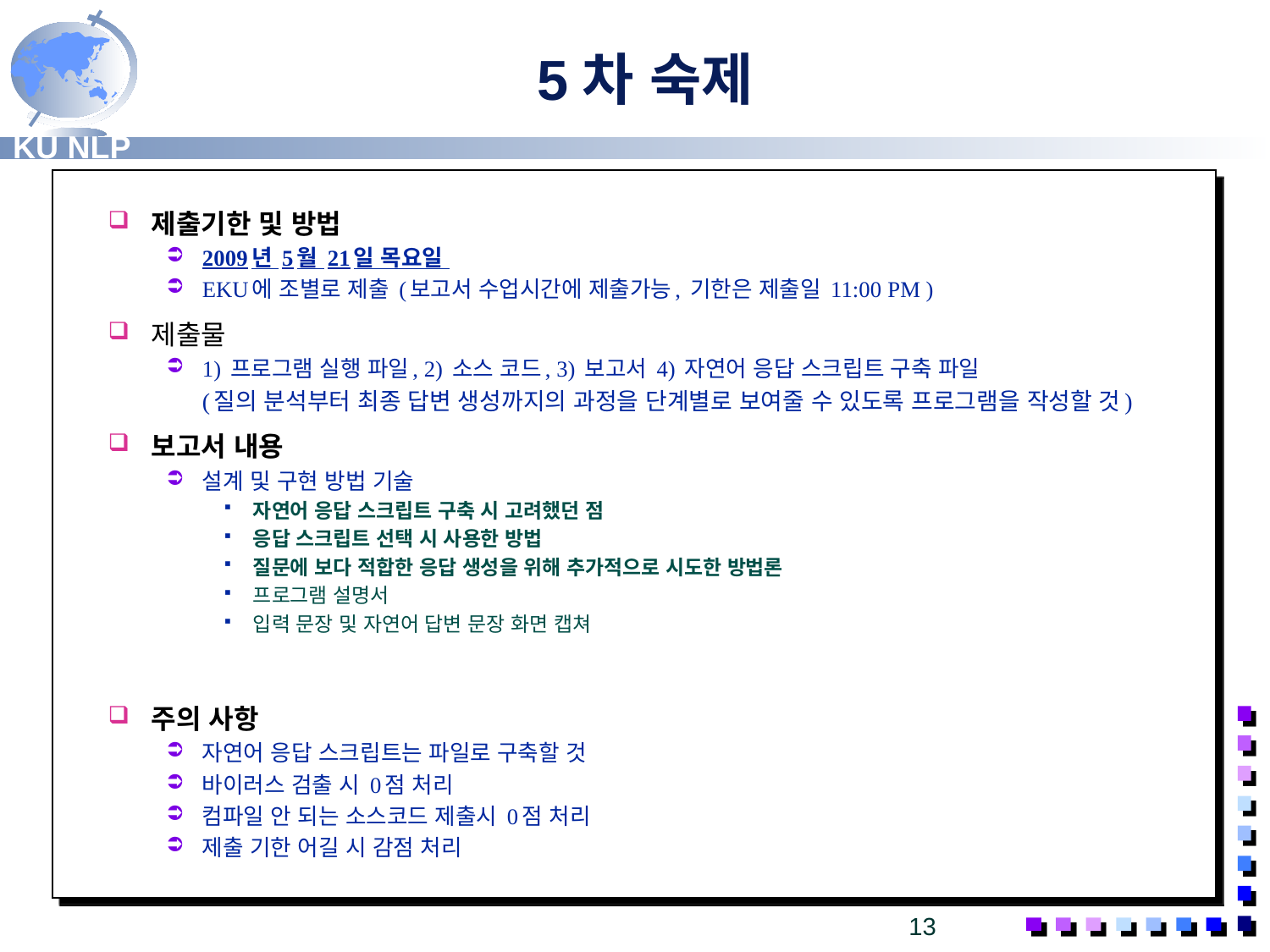

# 5차 숙제
제출기한 및 방법
2009년 5월 21일 목요일
EKU에 조별로 제출 (보고서 수업시간에 제출가능, 기한은 제출일 11:00 PM )
제출물
1) 프로그램 실행 파일, 2) 소스 코드, 3) 보고서 4) 자연어 응답 스크립트 구축 파일
	(질의 분석부터 최종 답변 생성까지의 과정을 단계별로 보여줄 수 있도록 프로그램을 작성할 것)
보고서 내용
설계 및 구현 방법 기술
자연어 응답 스크립트 구축 시 고려했던 점
응답 스크립트 선택 시 사용한 방법
질문에 보다 적합한 응답 생성을 위해 추가적으로 시도한 방법론
프로그램 설명서
입력 문장 및 자연어 답변 문장 화면 캡쳐

주의 사항
자연어 응답 스크립트는 파일로 구축할 것
바이러스 검출 시 0점 처리
컴파일 안 되는 소스코드 제출시 0점 처리
제출 기한 어길 시 감점 처리

13